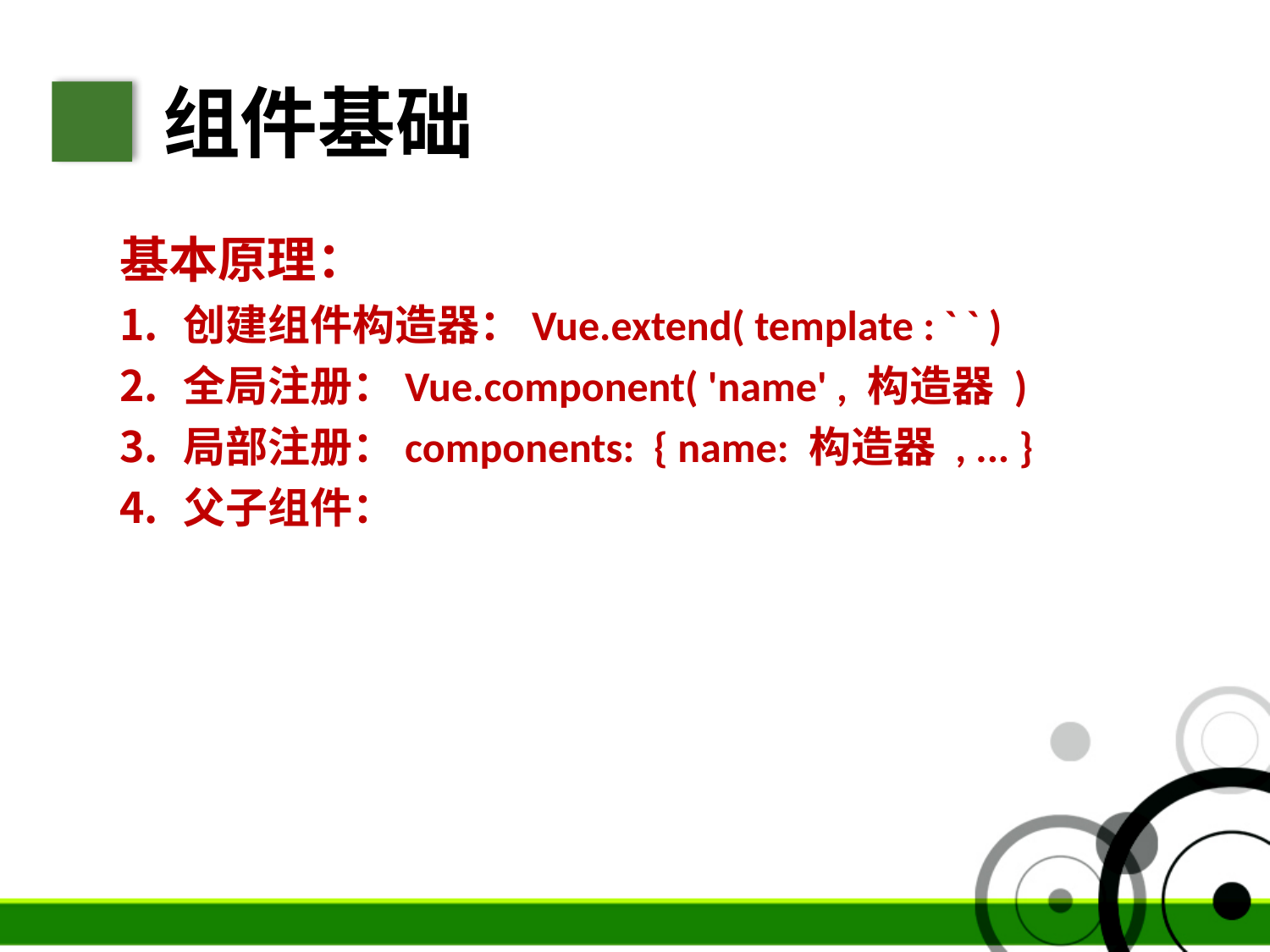

组件基础

基本原理：
创建组件构造器：Vue.extend( template : ` ` )
全局注册：Vue.component( 'name' , 构造器 )
局部注册：components:  { name: 构造器 , ... }
父子组件：